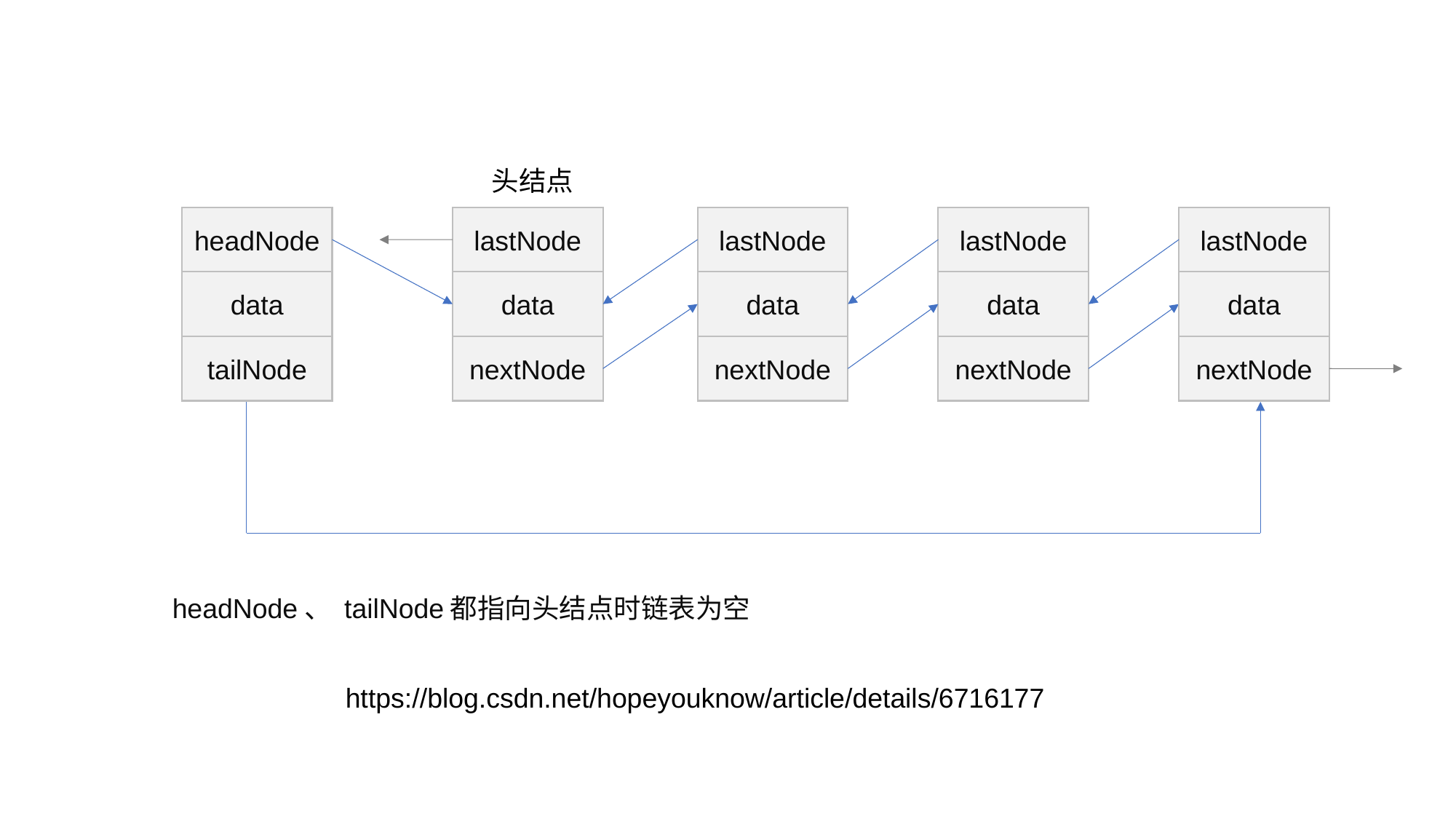

头结点
headNode
data
tailNode
lastNode
data
nextNode
lastNode
data
nextNode
lastNode
data
nextNode
lastNode
data
nextNode
headNode、 tailNode都指向头结点时链表为空
https://blog.csdn.net/hopeyouknow/article/details/6716177